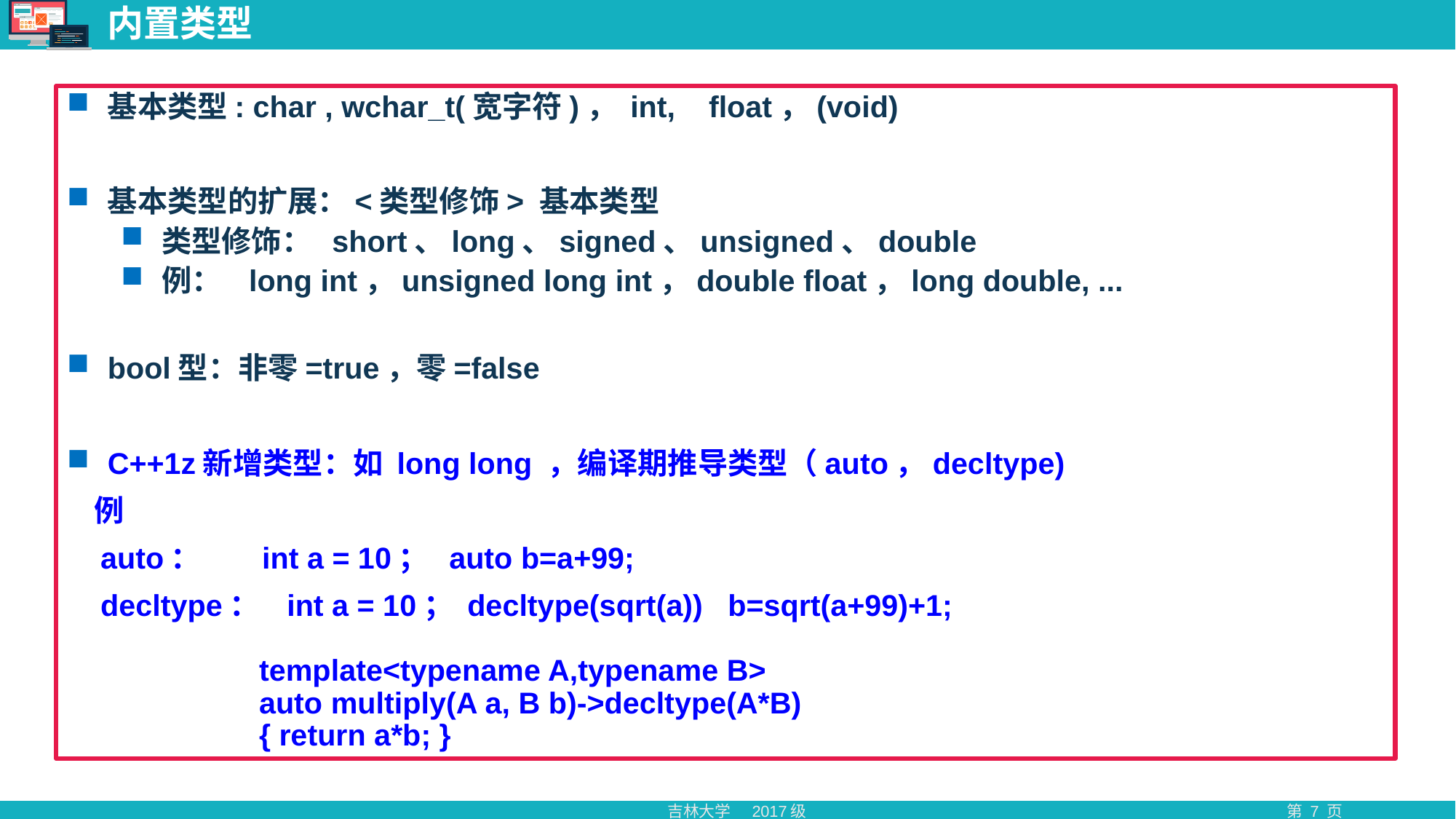

# 内置类型
基本类型: char , wchar_t(宽字符)， int,    float，(void)

基本类型的扩展：<类型修饰> 基本类型
类型修饰：  short、long、signed、unsigned、double
例：   long int，unsigned long int，double float，long double, ...

bool型：非零=true，零=false

C++1z新增类型：如 long long ，编译期推导类型（auto，decltype)
   例
    auto：        int a = 10；  auto b=a+99;
    decltype：   int a = 10； decltype(sqrt(a))   b=sqrt(a+99)+1;
                       template<typename A,typename B>
                       auto multiply(A a, B b)->decltype(A*B)
                       { return a*b; }